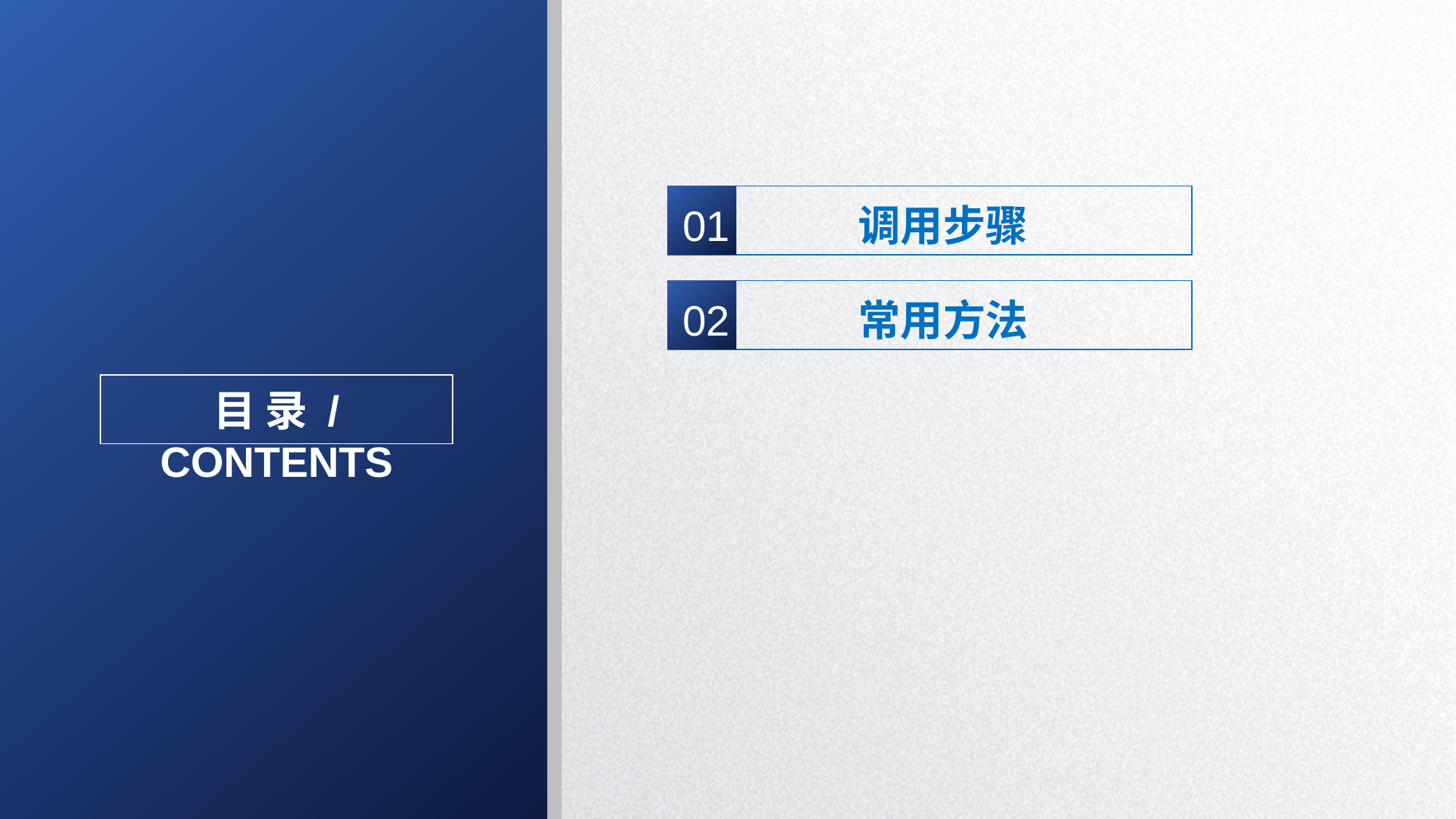

01          调用步骤

02          常用方法

目 录 / CONTENTS